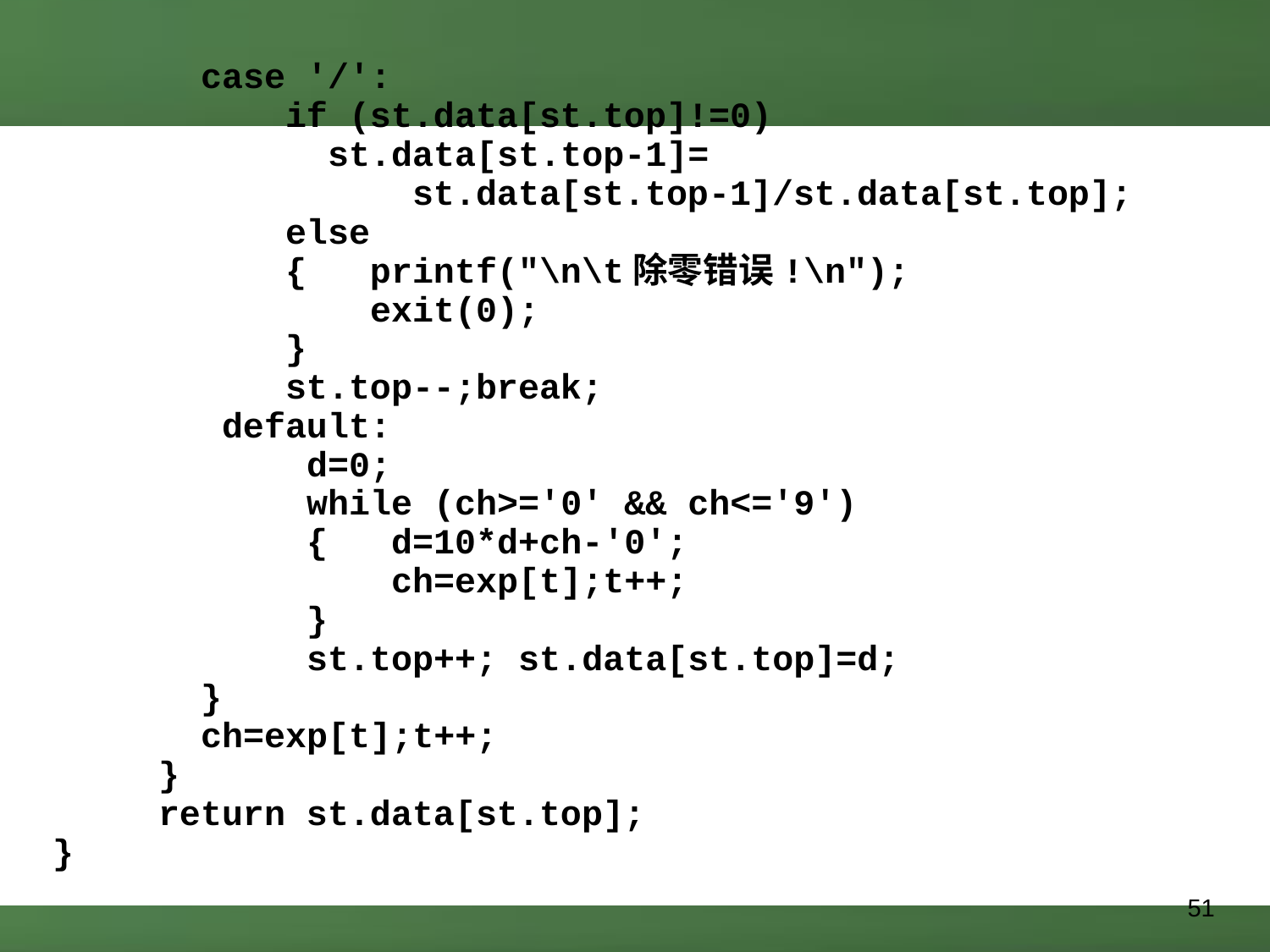

case '/':
           if (st.data[st.top]!=0)
		 st.data[st.top-1]=
                 st.data[st.top-1]/st.data[st.top];
	     else
	     {   printf("\n\t除零错误!\n");
		   exit(0);
	     }
	     st.top--;break;
	  default:
            d=0;
		while (ch>='0' && ch<='9')
		{   d=10*d+ch-'0';
		    ch=exp[t];t++;
	      }
		st.top++; st.data[st.top]=d;
	 }
	 ch=exp[t];t++;
     }
     return st.data[st.top];
}
51